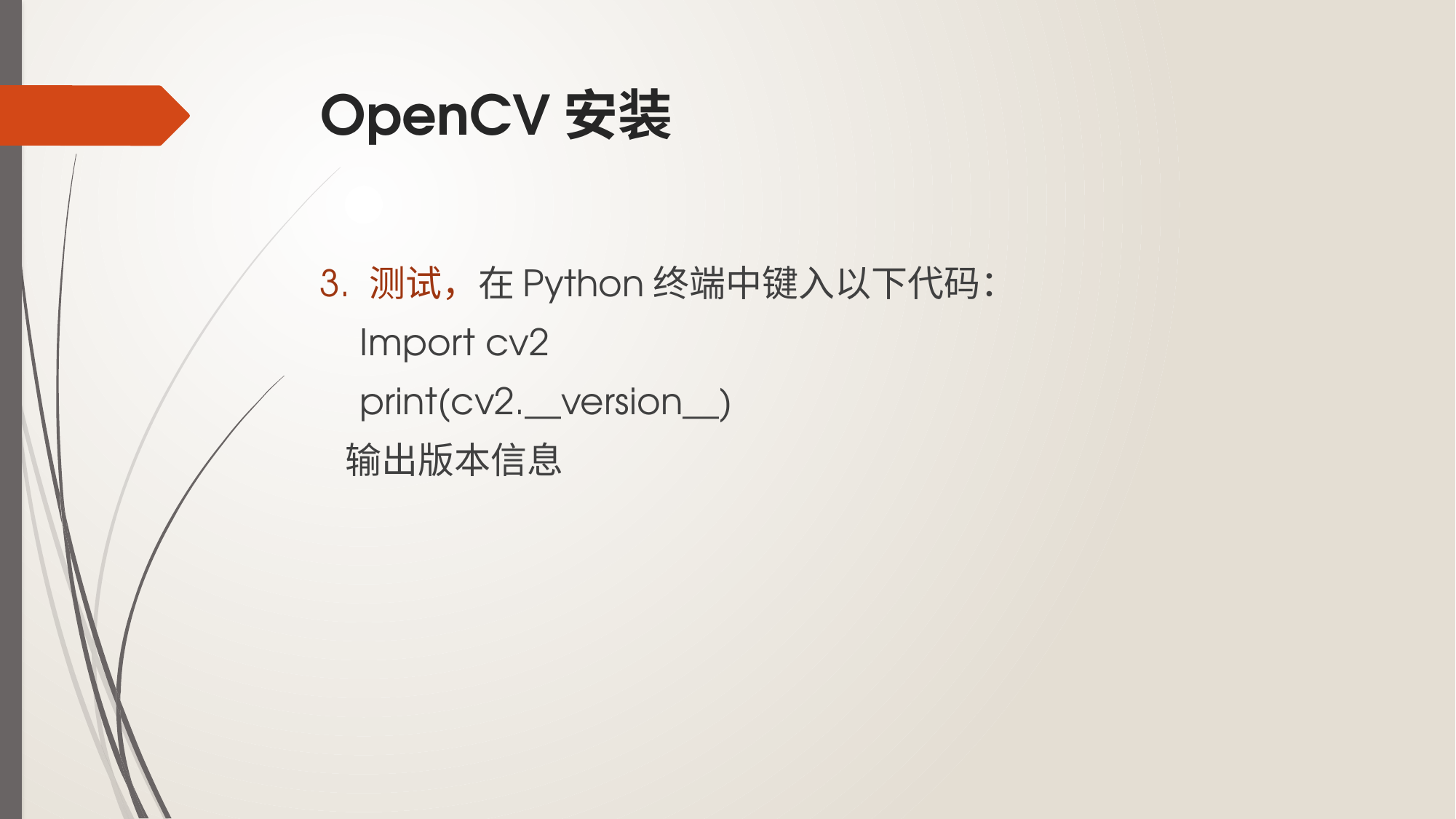

# OpenCV安装
3. 测试，在Python终端中键入以下代码：
    Import cv2
    print(cv2.__version__)
  输出版本信息